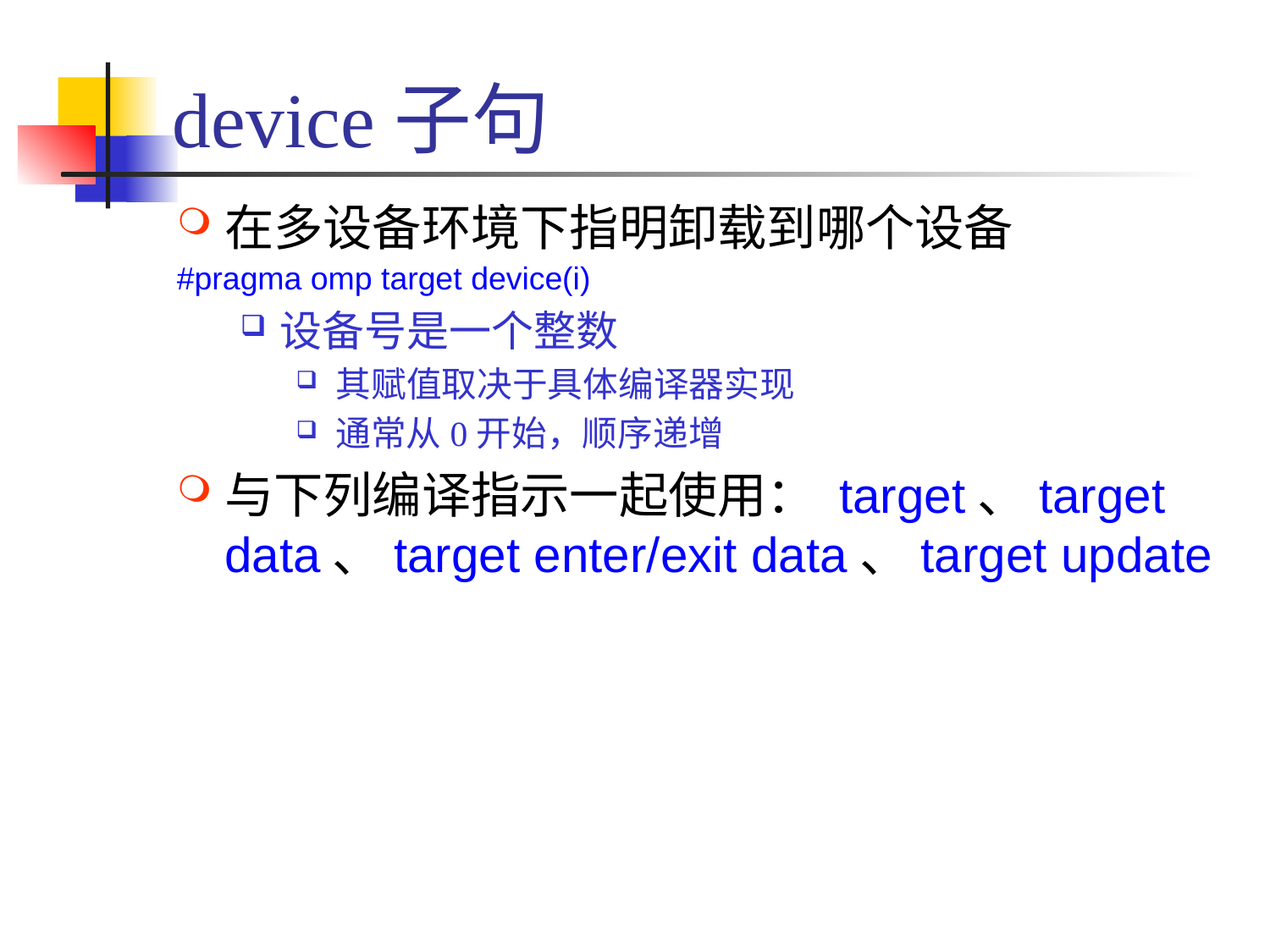

# device子句
在多设备环境下指明卸载到哪个设备
#pragma omp target device(i)
设备号是一个整数
其赋值取决于具体编译器实现
通常从0开始，顺序递增
与下列编译指示一起使用： target、target data、target enter/exit data、target update